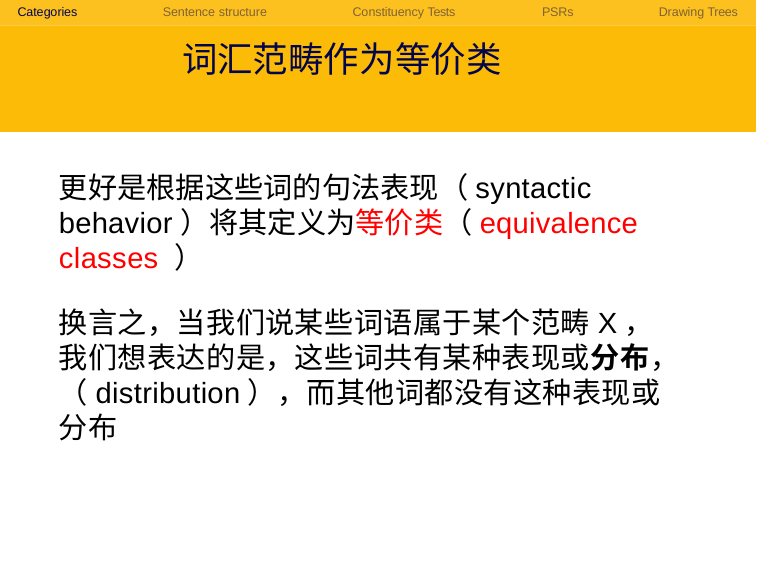

Categories	Sentence structure	Constituency Tests	PSRs	Drawing Trees
# 词汇范畴作为等价类
更好是根据这些词的句法表现（syntactic behavior）将其定义为等价类（equivalence  classes ）
换言之，当我们说某些词语属于某个范畴X，我们想表达的是，这些词共有某种表现或分布，（distribution），而其他词都没有这种表现或分布